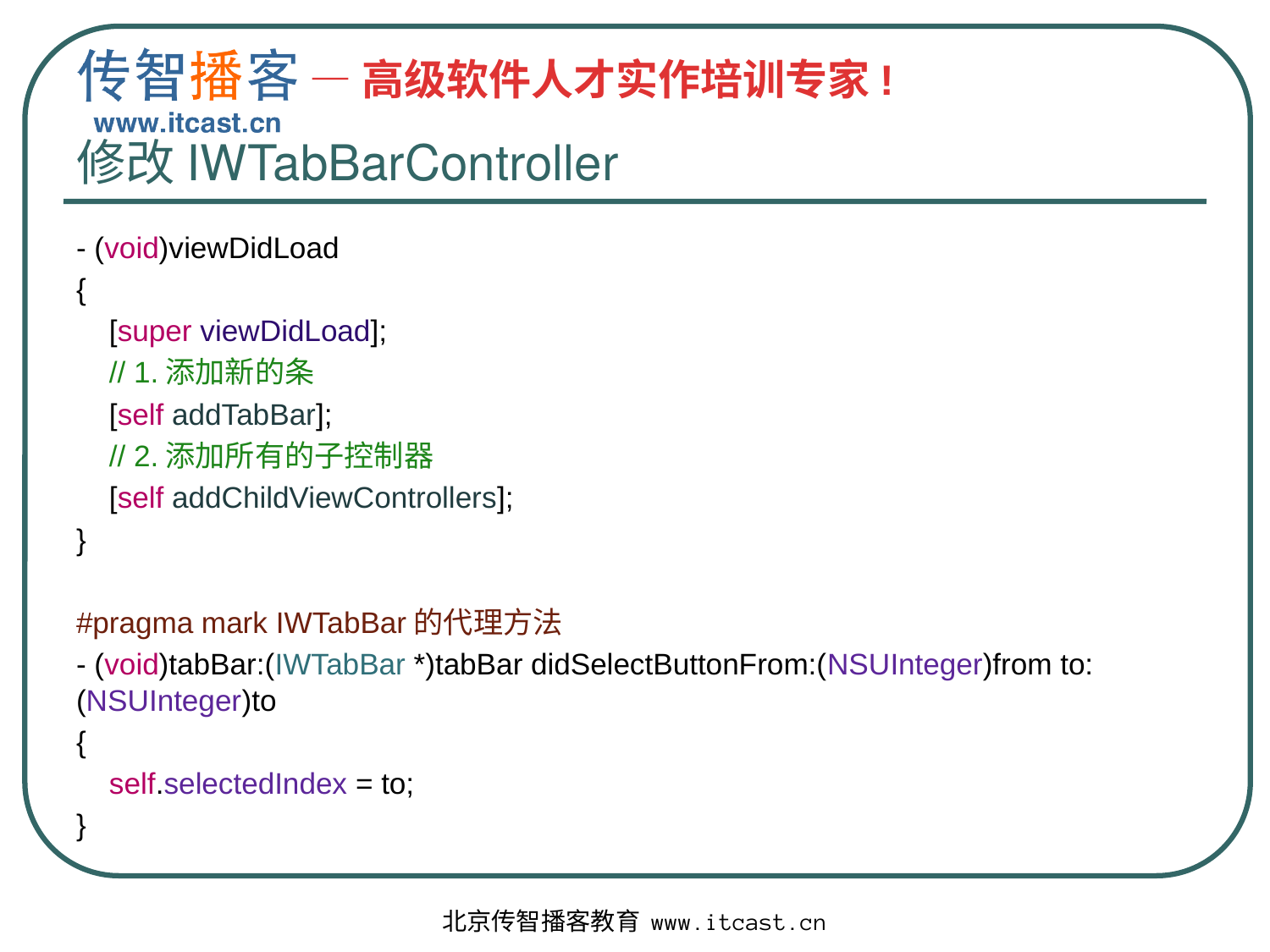

# 修改IWTabBarController
- (void)viewDidLoad
{
    [super viewDidLoad];
    // 1.添加新的条
    [self addTabBar];
    // 2.添加所有的子控制器
    [self addChildViewControllers];
}

#pragma mark IWTabBar的代理方法
- (void)tabBar:(IWTabBar *)tabBar didSelectButtonFrom:(NSUInteger)from to:(NSUInteger)to
{
    self.selectedIndex = to;
}